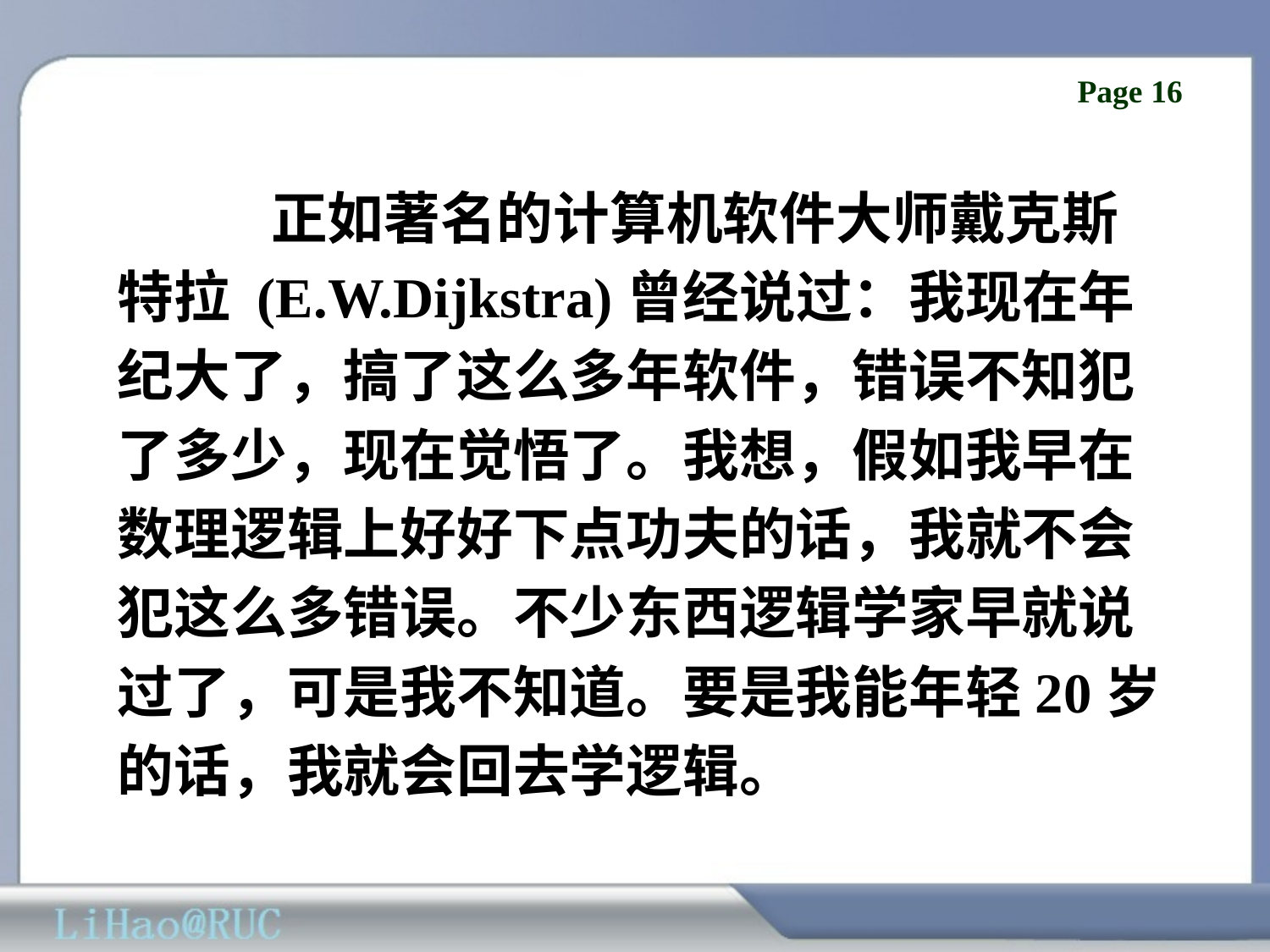

正如著名的计算机软件大师戴克斯
特拉 (E.W.Dijkstra)曾经说过：我现在年
纪大了，搞了这么多年软件，错误不知犯
了多少，现在觉悟了。我想，假如我早在
数理逻辑上好好下点功夫的话，我就不会
犯这么多错误。不少东西逻辑学家早就说
过了，可是我不知道。要是我能年轻20岁
的话，我就会回去学逻辑。